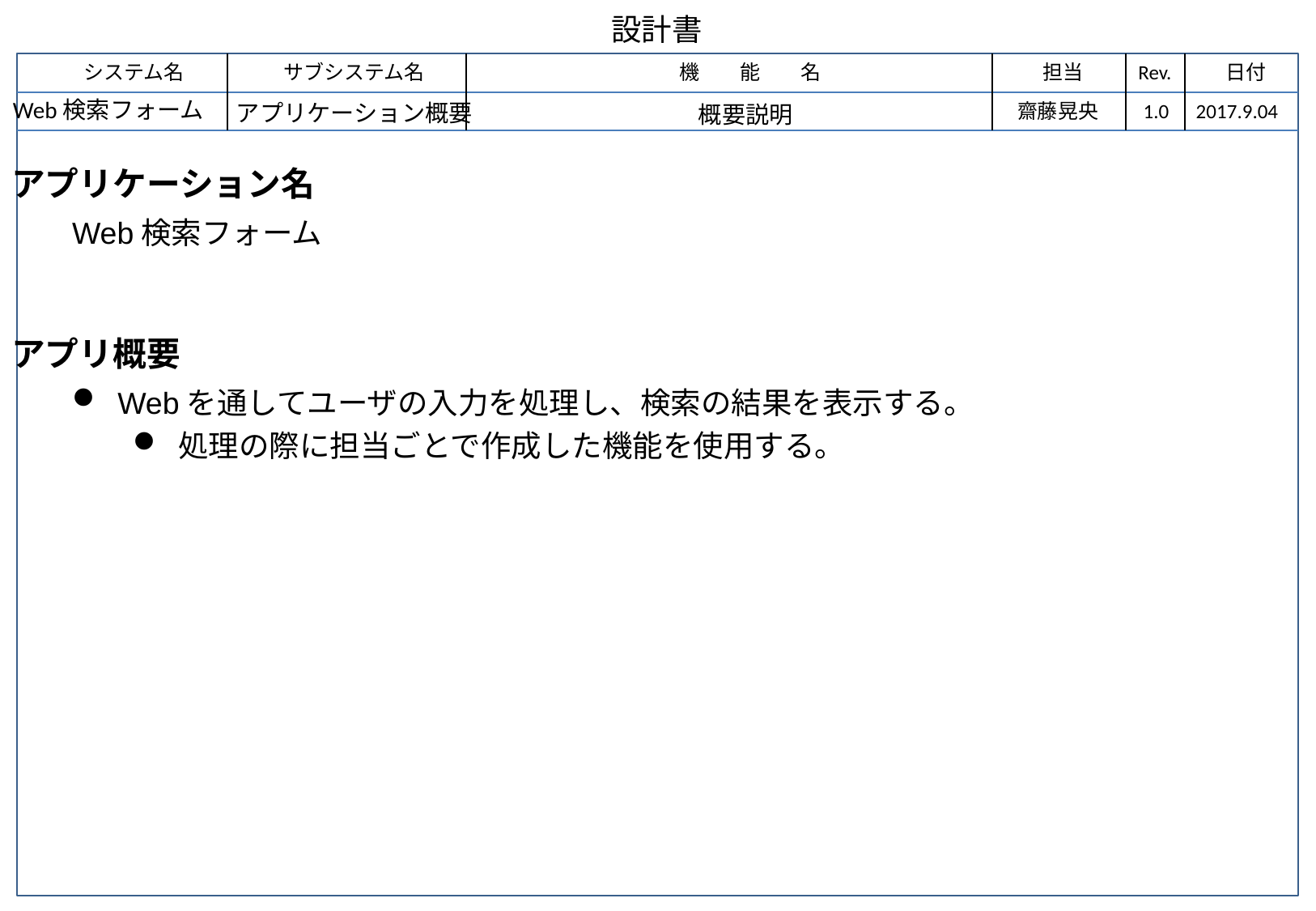

設計書
Web検索フォーム
アプリケーション概要
齋藤晃央
1.0
2017.9.04
概要説明
アプリケーション名
Web検索フォーム

アプリ概要
Webを通してユーザの入力を処理し、検索の結果を表示する。
処理の際に担当ごとで作成した機能を使用する。